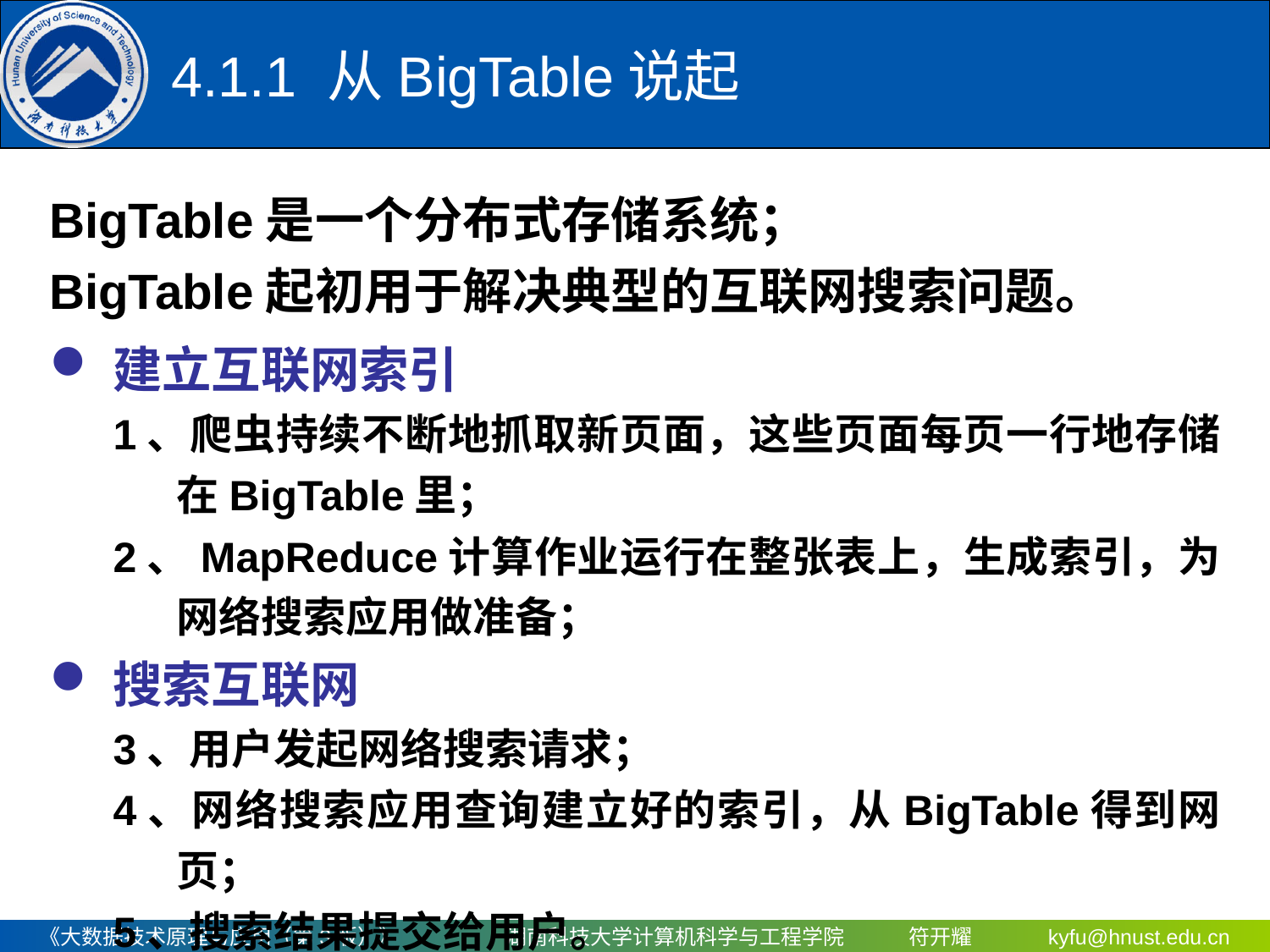

4.1.1	 从BigTable说起
BigTable是一个分布式存储系统；
BigTable起初用于解决典型的互联网搜索问题。

建立互联网索引
1、爬虫持续不断地抓取新页面，这些页面每页一行地存储在BigTable里；
2、MapReduce计算作业运行在整张表上，生成索引，为网络搜索应用做准备；
搜索互联网
3、用户发起网络搜索请求；
4、网络搜索应用查询建立好的索引，从BigTable得到网页；
5、搜索结果提交给用户。